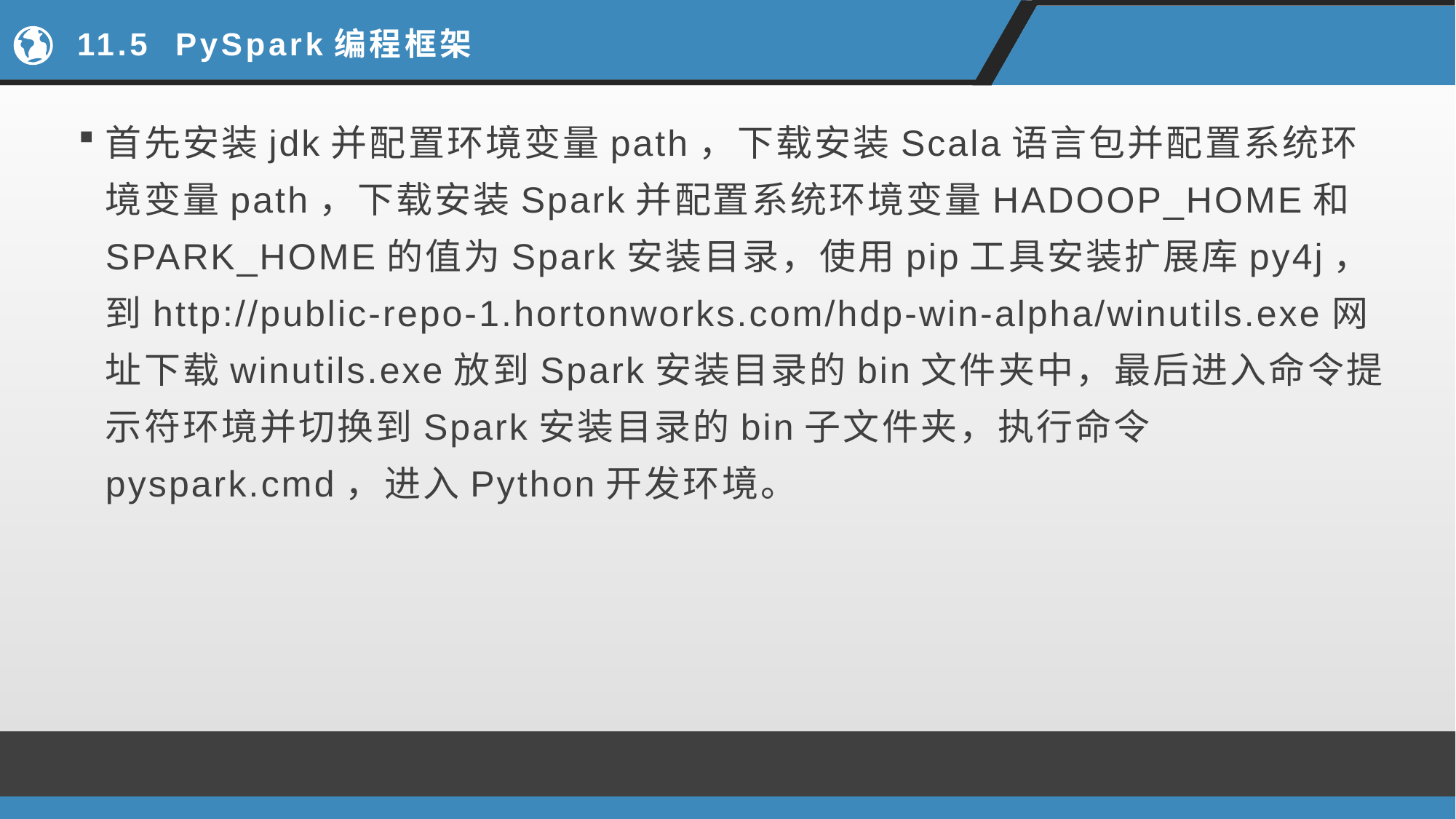

# 11.5  PySpark编程框架

首先安装jdk并配置环境变量path，下载安装Scala语言包并配置系统环境变量path，下载安装Spark并配置系统环境变量HADOOP_HOME和SPARK_HOME的值为Spark安装目录，使用pip工具安装扩展库py4j，到http://public-repo-1.hortonworks.com/hdp-win-alpha/winutils.exe网址下载winutils.exe放到Spark安装目录的bin文件夹中，最后进入命令提示符环境并切换到Spark安装目录的bin子文件夹，执行命令pyspark.cmd，进入Python开发环境。